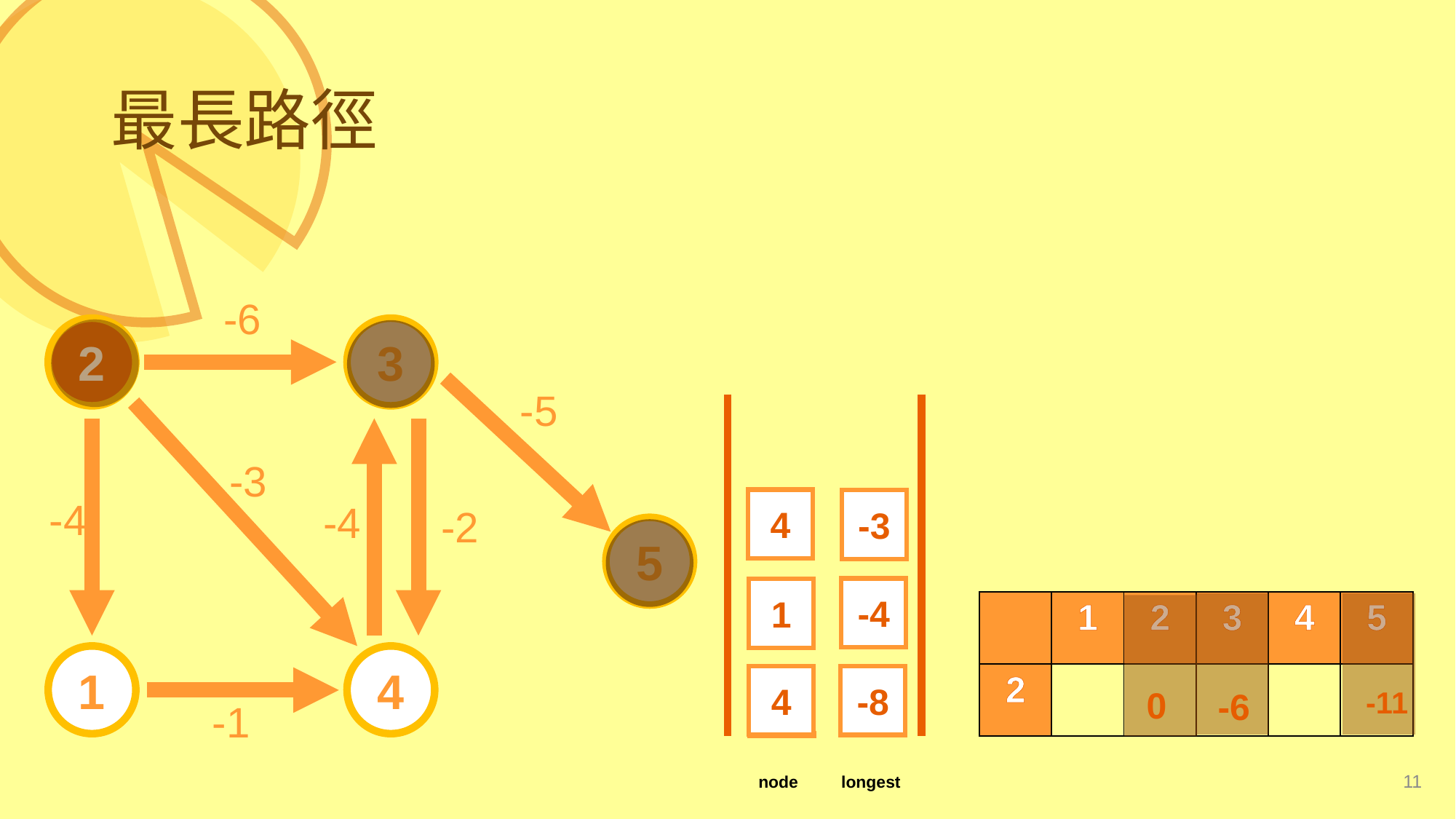

# 最長路徑
-6
2
3

-5

4
-3
-3
-4
4
-3
-4
-4
1
-2
5

4
-4
-8
1
|  | 1 | 2 | 3 | 4 | 5 |
| --- | --- | --- | --- | --- | --- |
| 2 |  |  |  |  |  |

1
4
4
-8
-11
5
0
-6
-11
-1
longest
11
node